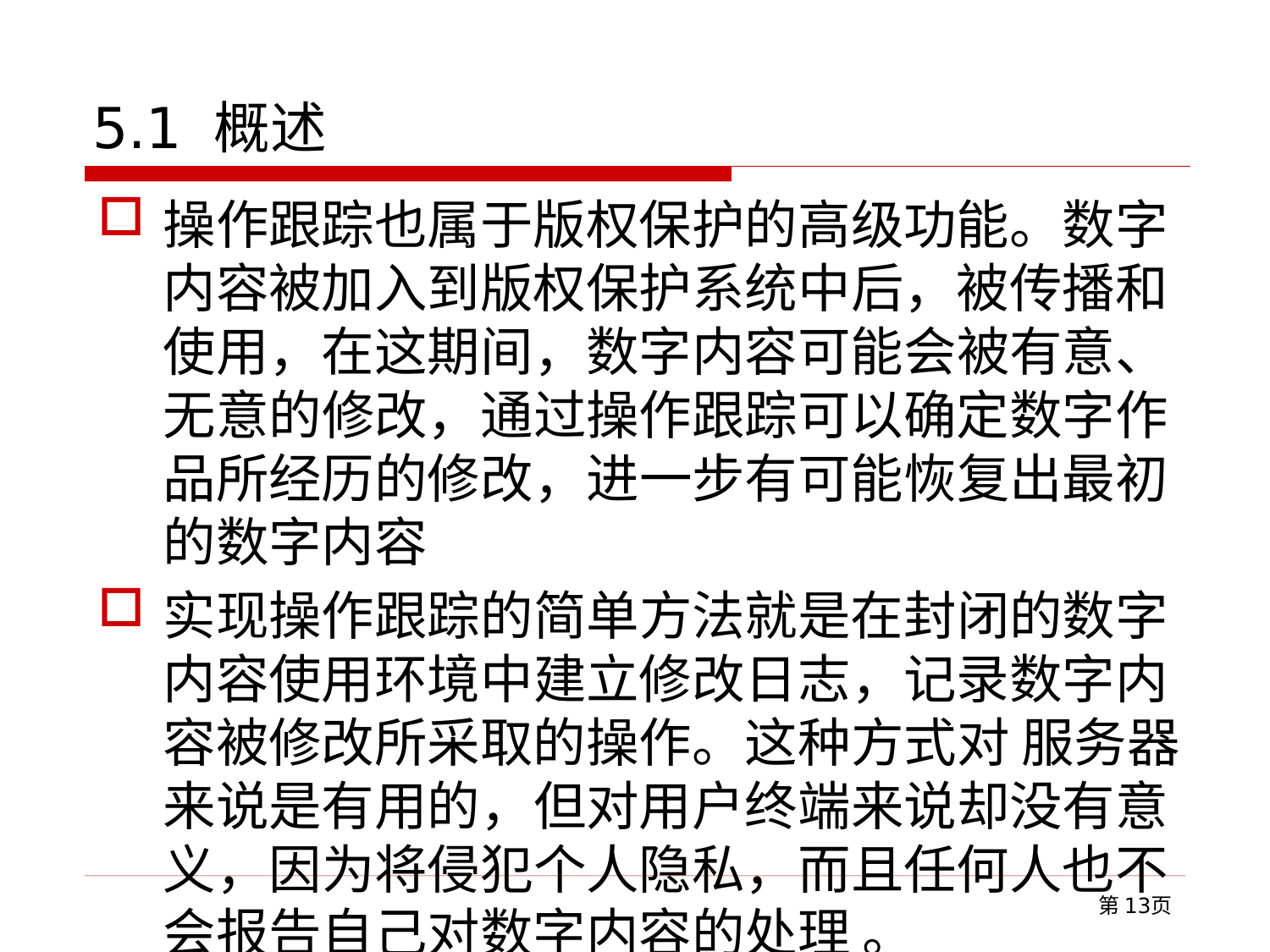

# 5.1 概述
操作跟踪也属于版权保护的高级功能。数字内容被加入到版权保护系统中后，被传播和使用，在这期间，数字内容可能会被有意、无意的修改，通过操作跟踪可以确定数字作品所经历的修改，进一步有可能恢复出最初的数字内容
实现操作跟踪的简单方法就是在封闭的数字内容使用环境中建立修改日志，记录数字内容被修改所采取的操作。这种方式对 服务器来说是有用的，但对用户终端来说却没有意义，因为将侵犯个人隐私，而且任何人也不会报告自己对数字内容的处理 。
13